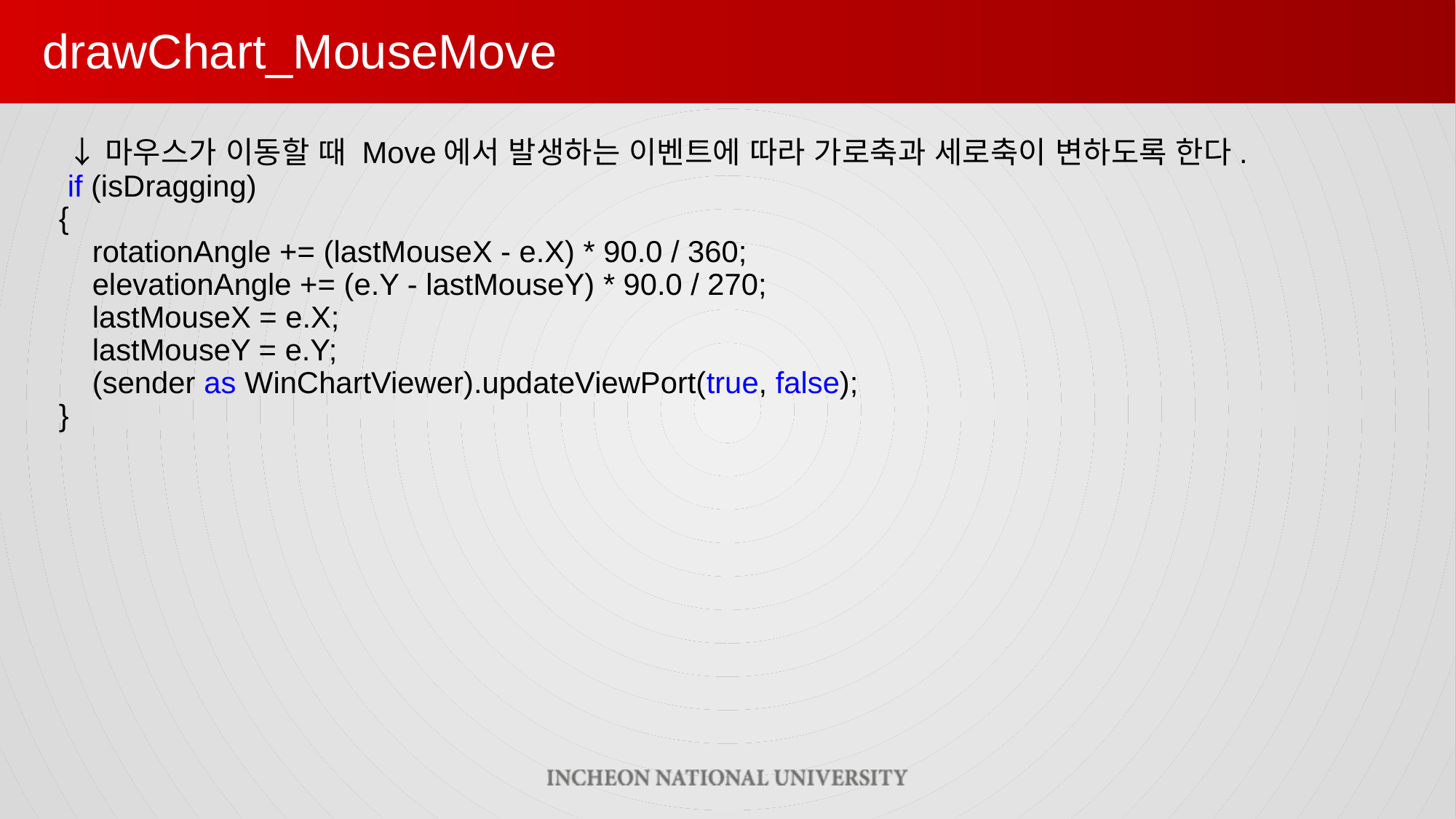

drawChart_MouseMove
	↓마우스가 이동할 때 Move에서 발생하는 이벤트에 따라 가로축과 세로축이 변하도록 한다.
 	if (isDragging)
            {
                rotationAngle += (lastMouseX - e.X) * 90.0 / 360;
                elevationAngle += (e.Y - lastMouseY) * 90.0 / 270;
                lastMouseX = e.X;
                lastMouseY = e.Y;
                (sender as WinChartViewer).updateViewPort(true, false);
            }